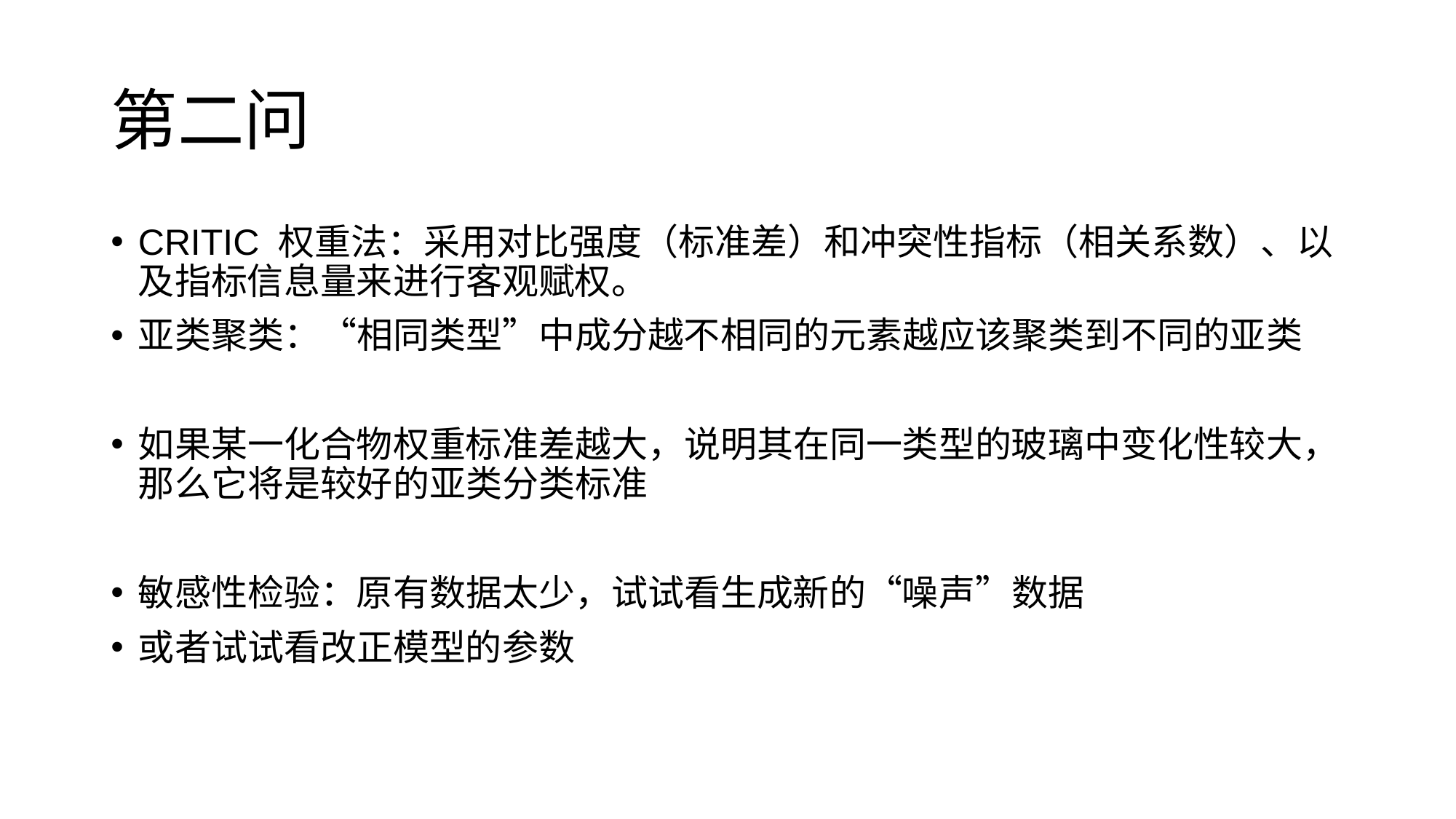

# 第二问
CRITIC 权重法：采用对比强度（标准差）和冲突性指标（相关系数）、以及指标信息量来进行客观赋权。
亚类聚类：“相同类型”中成分越不相同的元素越应该聚类到不同的亚类

如果某一化合物权重标准差越大，说明其在同一类型的玻璃中变化性较大，那么它将是较好的亚类分类标准

敏感性检验：原有数据太少，试试看生成新的“噪声”数据
或者试试看改正模型的参数